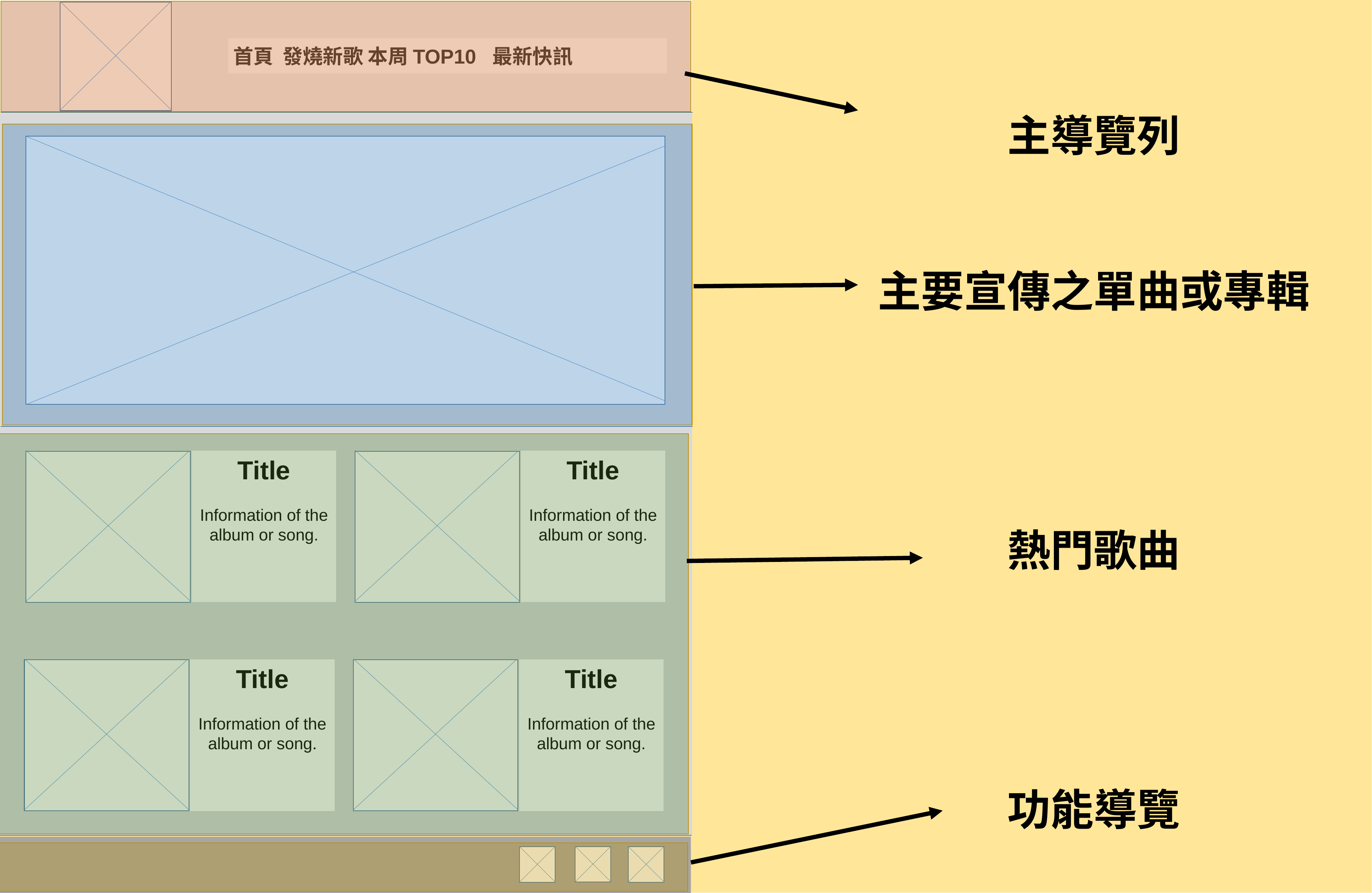

首頁  發燒新歌 本周TOP10  最新快訊

Title
Information of the album or song.
Title
Information of the album or song.

Title
Information of the album or song.
Title
Information of the album or song.

主導覽列

主要宣傳之單曲或專輯

熱門歌曲

功能導覽